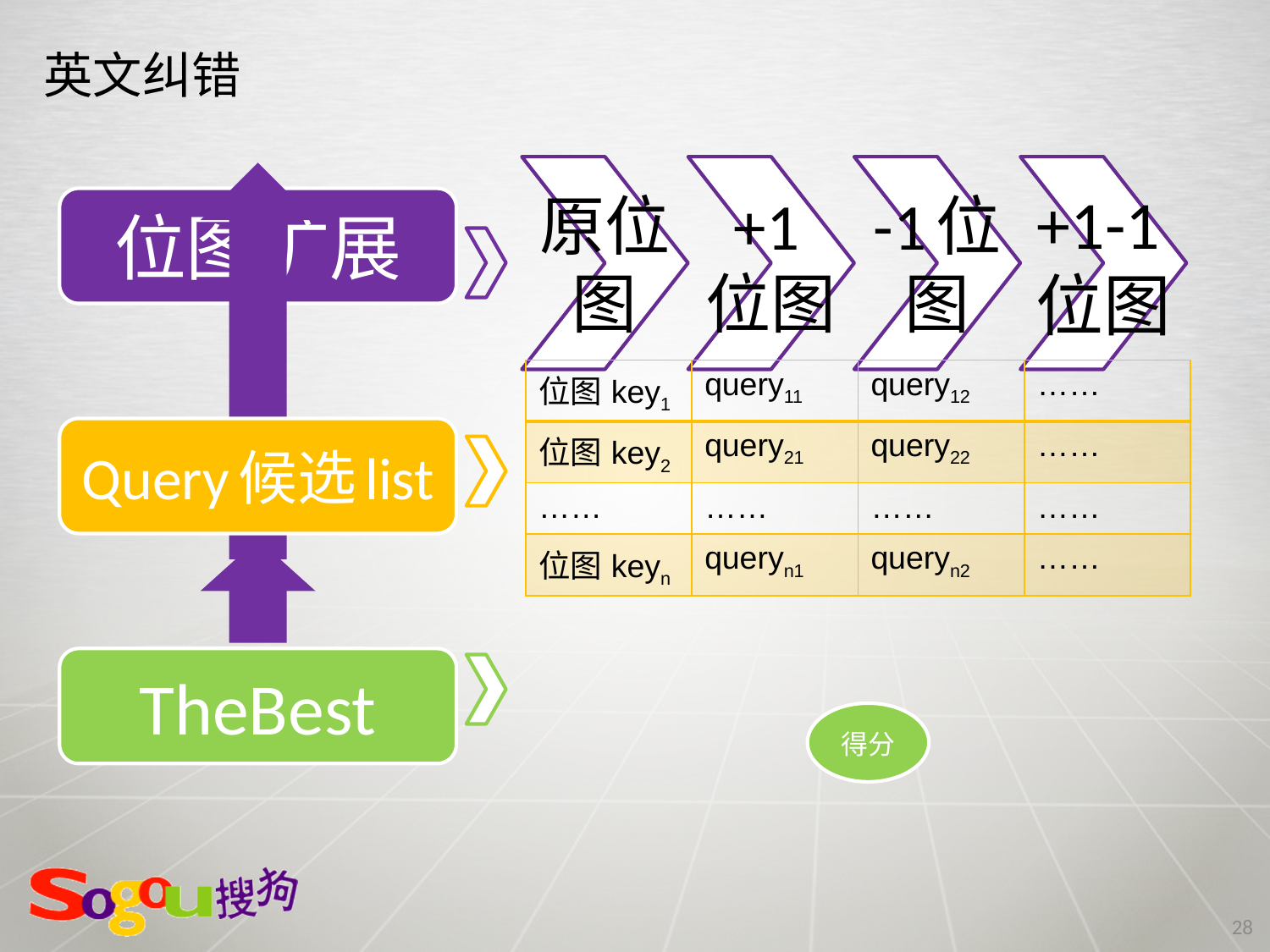

# 英文纠错

位图扩展
Query候选list
TheBest

| 位图key1 | query11 | query12 | …… |
| --- | --- | --- | --- |
| 位图key2 | query21 | query22 | …… |
| …… | …… | …… | …… |
| 位图keyn | queryn1 | queryn2 | …… |

得分

28